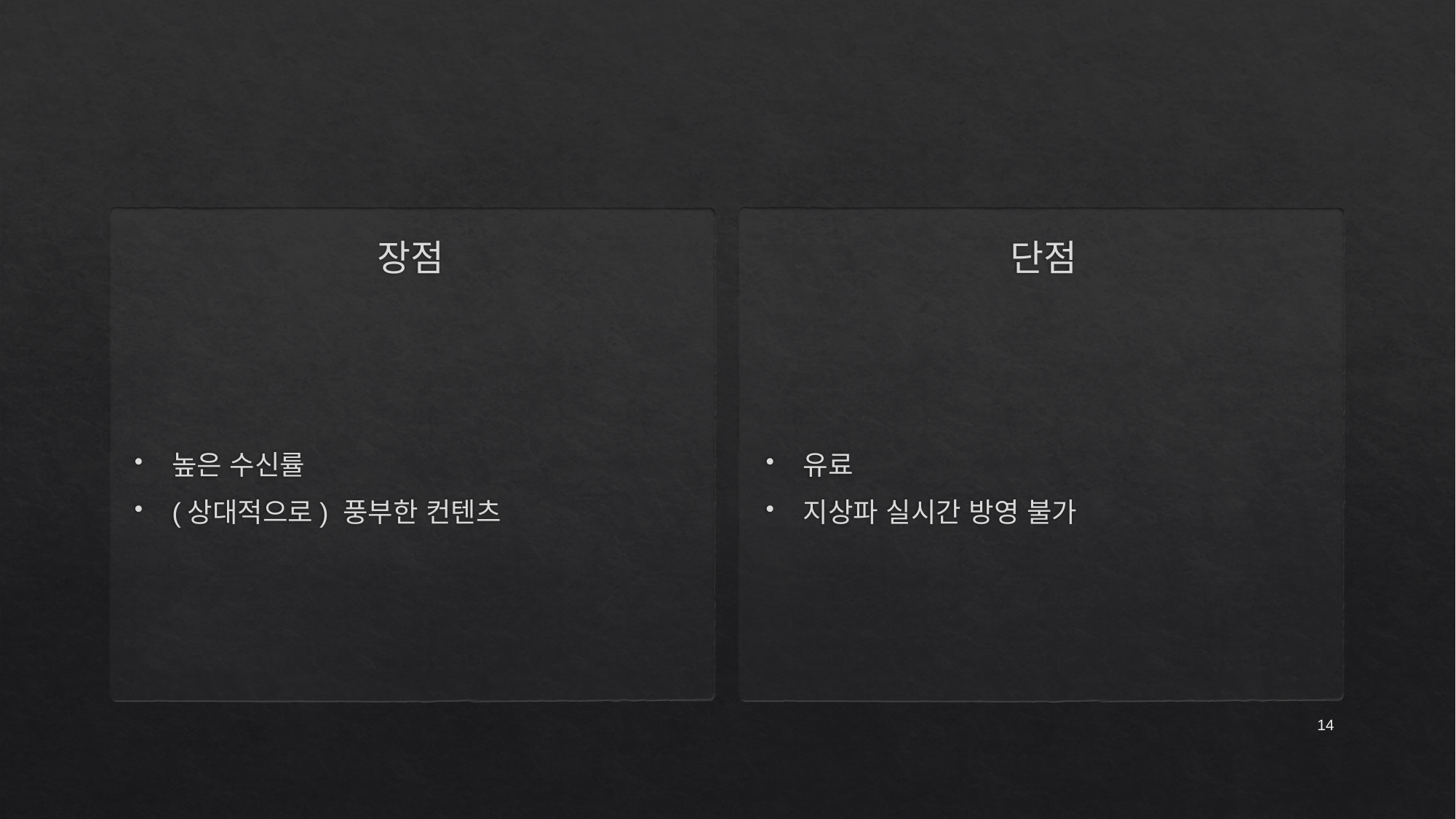

장점
단점
높은 수신률
(상대적으로) 풍부한 컨텐츠
유료
지상파 실시간 방영 불가
14